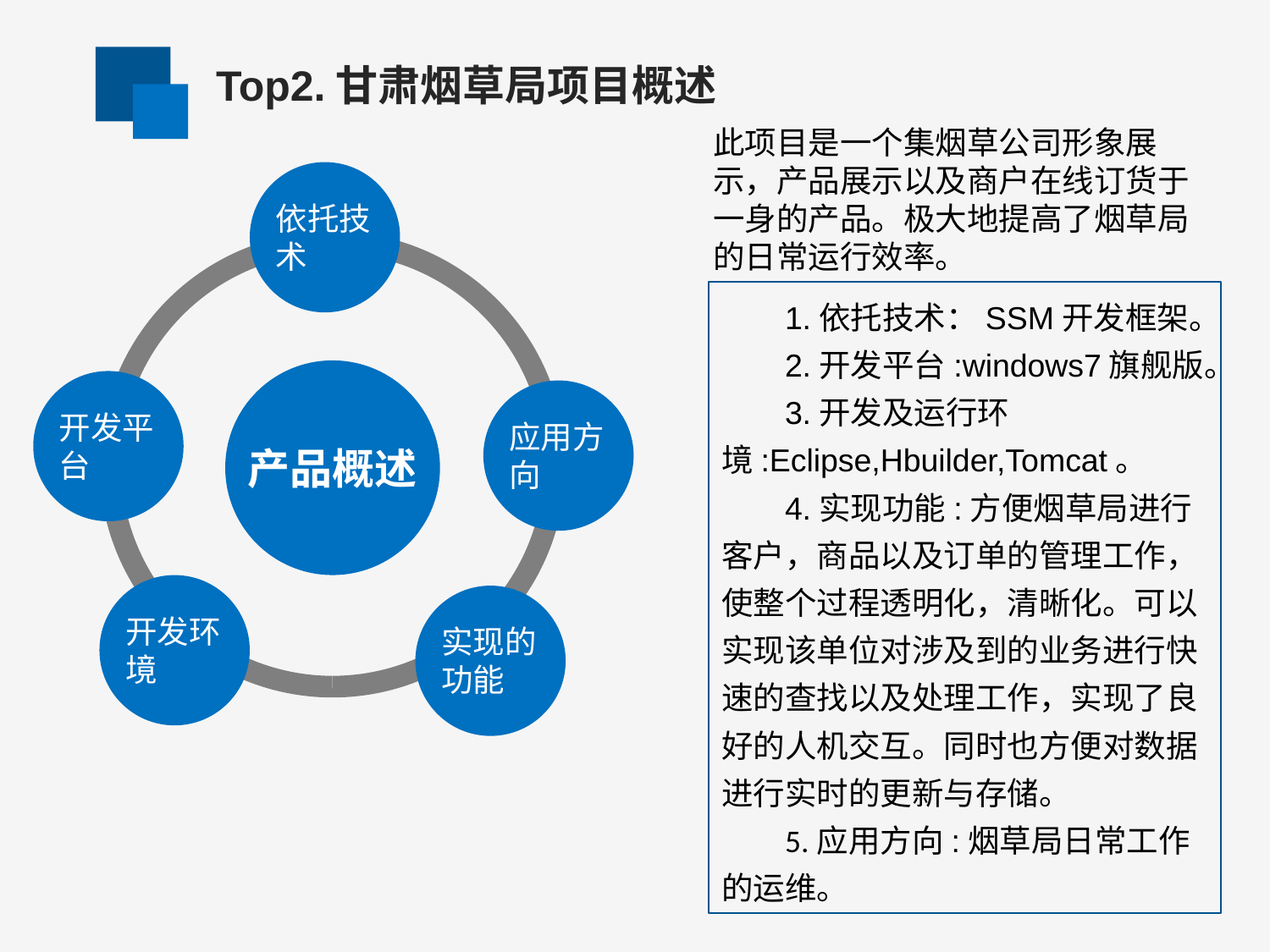

Top2.甘肃烟草局项目概述
此项目是一个集烟草公司形象展示，产品展示以及商户在线订货于一身的产品。极大地提高了烟草局的日常运行效率。

依托技术

1.依托技术：SSM开发框架。
2.开发平台:windows7旗舰版。
3.开发及运行环境:Eclipse,Hbuilder,Tomcat。
4.实现功能:方便烟草局进行客户，商品以及订单的管理工作，使整个过程透明化，清晰化。可以实现该单位对涉及到的业务进行快速的查找以及处理工作，实现了良好的人机交互。同时也方便对数据进行实时的更新与存储。
5.应用方向:烟草局日常工作的运维。
产品概述

开发平台
应用方向
开发环境
实现的功能